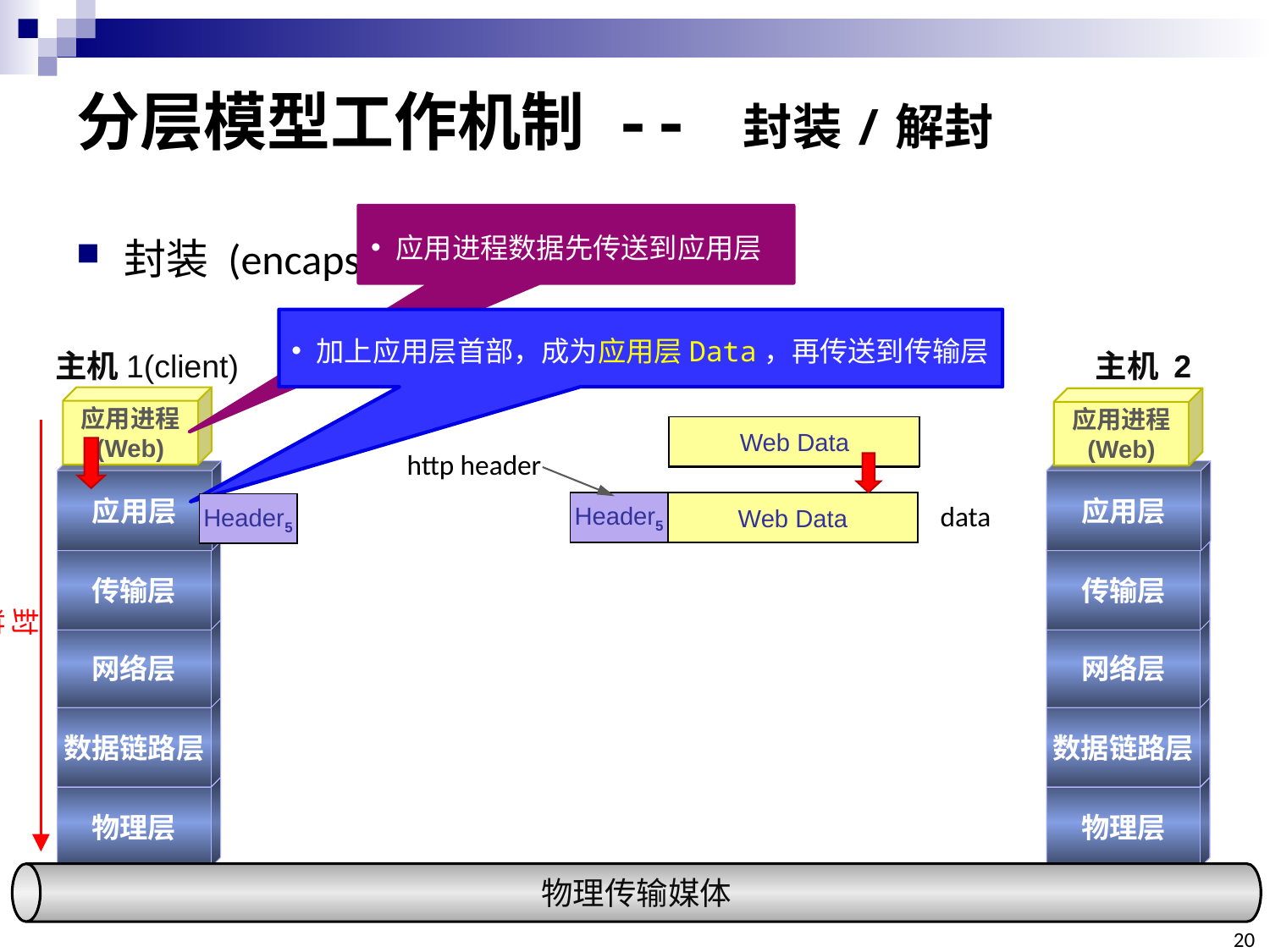

# 分层模型工作机制 -- 封装/解封
封装 (encapsulation)
应用进程数据先传送到应用层
加上应用层首部，成为应用层Data，再传送到传输层
主机 1(client)
主机 2 (server)
应用进程
(Web)
应用进程
(Web)
Web Data
Web Data

http header

应用层
传输层
网络层
数据链路层
物理层
应用层
传输层
网络层
数据链路层
物理层
Header5
Web Data
data
Header5
封 装

物理传输媒体
20